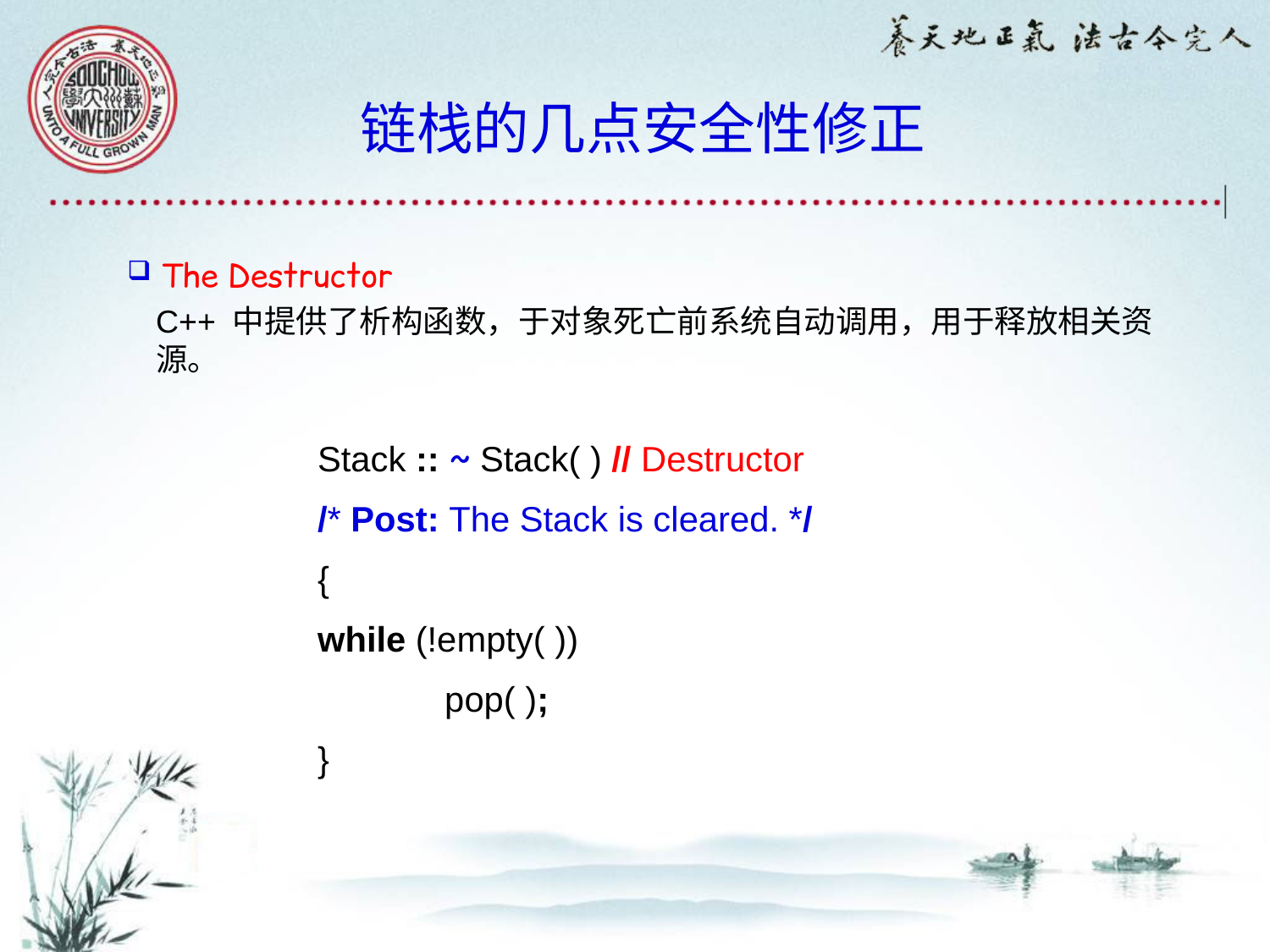

# 链栈的几点安全性修正
 The Destructor
C++ 中提供了析构函数，于对象死亡前系统自动调用，用于释放相关资源。

Stack :: ~ Stack( ) // Destructor
/* Post: The Stack is cleared. */
{
while (!empty( ))
	pop( );
}